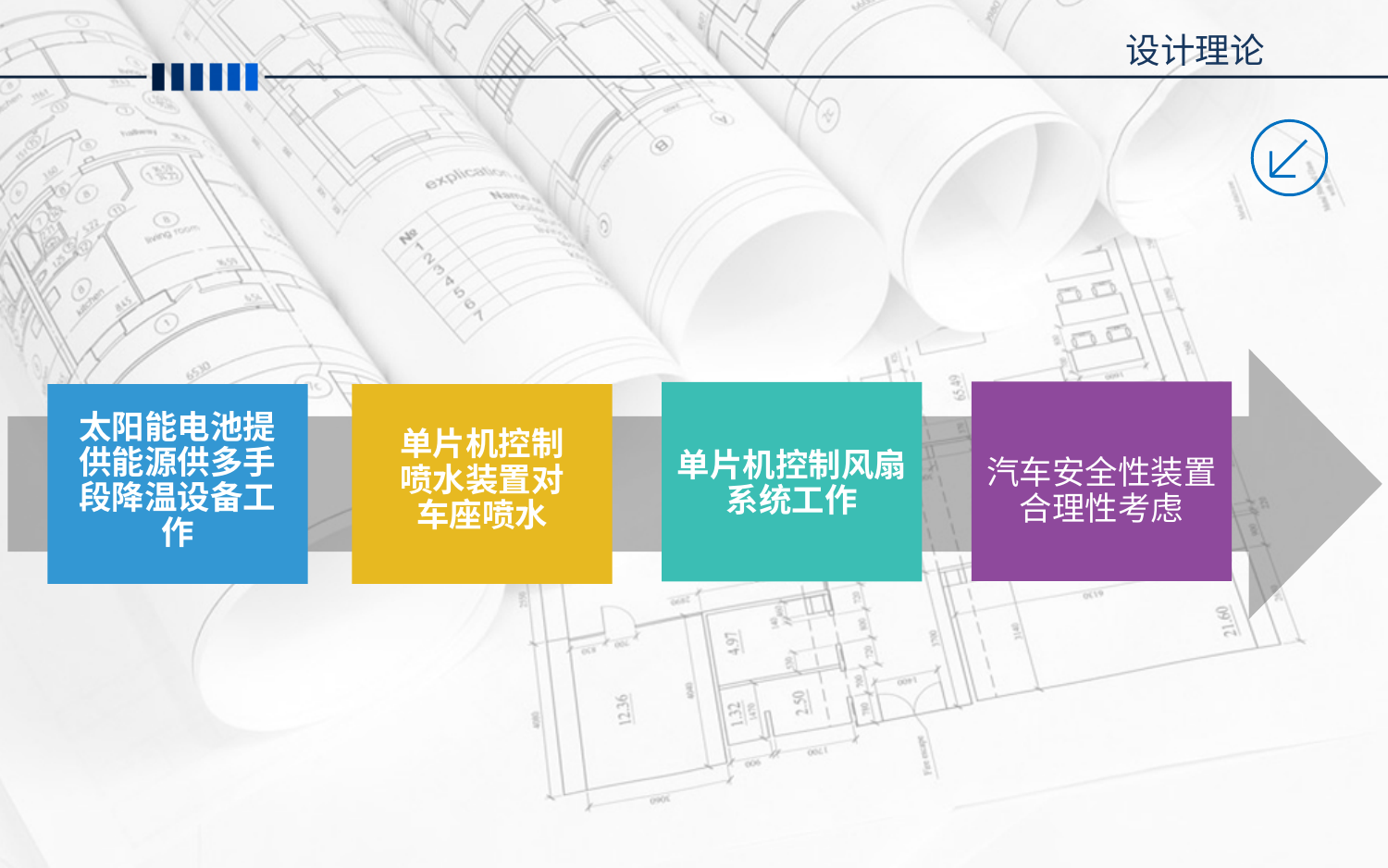

设计理论

汽车安全性装置合理性考虑

单片机控制风扇系统工作

太阳能电池提供能源供多手段降温设备工作

单片机控制喷水装置对车座喷水